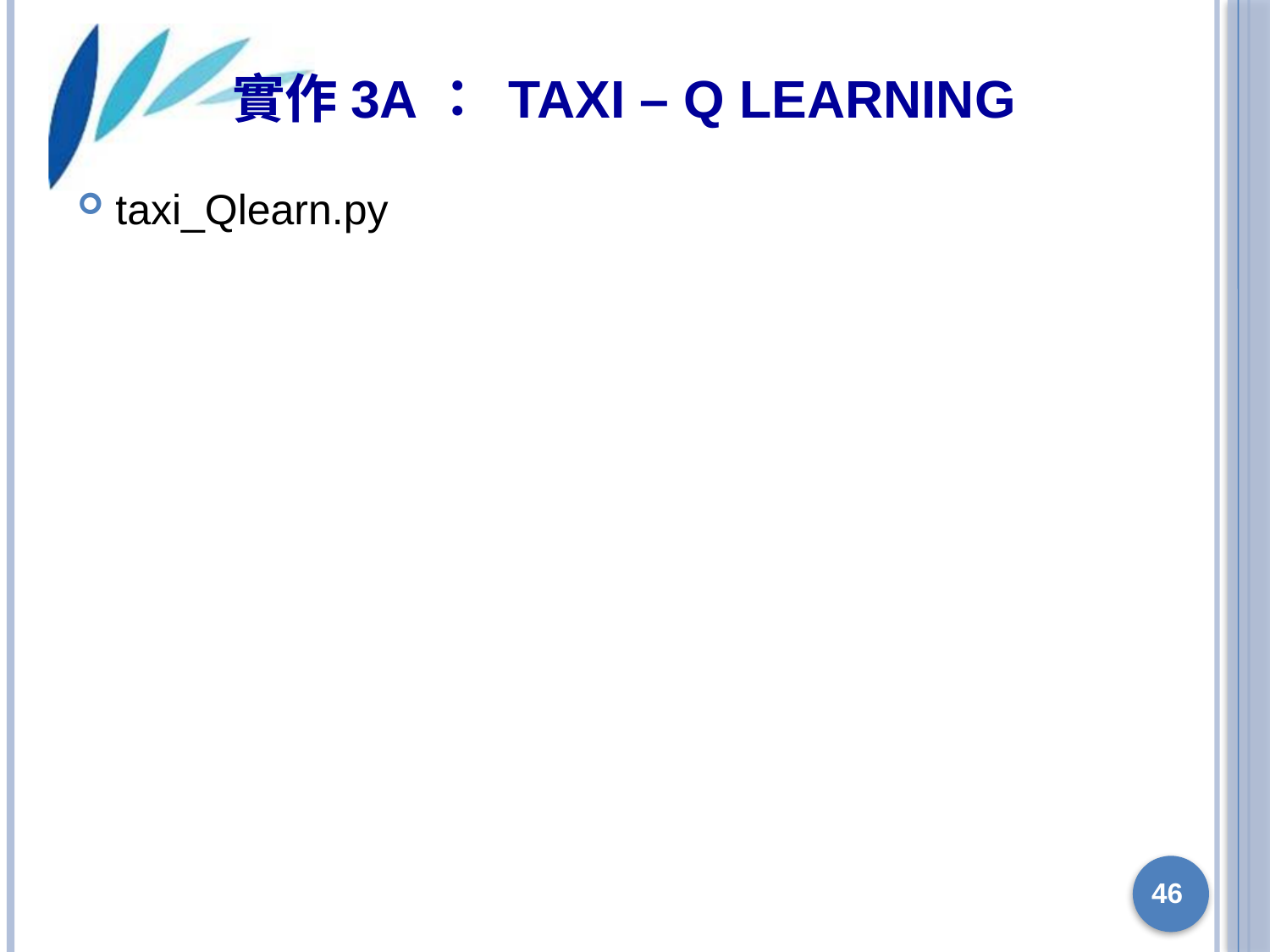

# 實作3A： Taxi – Q learning
taxi_Qlearn.py
46